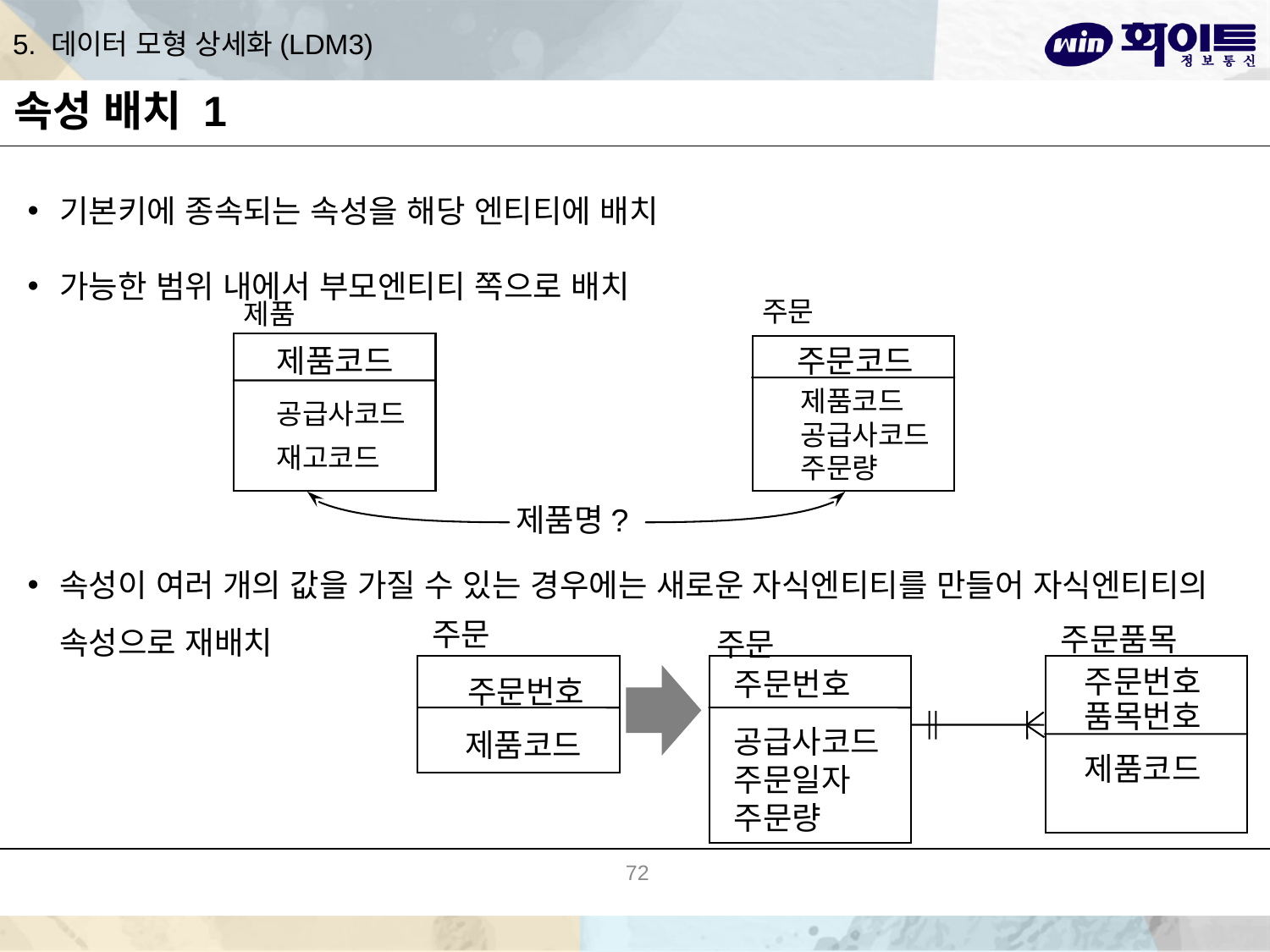

# 5. 데이터 모형 상세화(LDM3)
속성 배치 1
기본키에 종속되는 속성을 해당 엔티티에 배치
가능한 범위 내에서 부모엔티티 쪽으로 배치

속성이 여러 개의 값을 가질 수 있는 경우에는 새로운 자식엔티티를 만들어 자식엔티티의 속성으로 재배치

주문
제품

주문코드
제품코드
공급사코드
재고코드

제품코드
공급사코드
주문량

제품명?
주문
주문품목
주문
주문번호

주문번호
공급사코드
주문일자
주문량

주문번호
품목번호

제품코드

제품코드
72